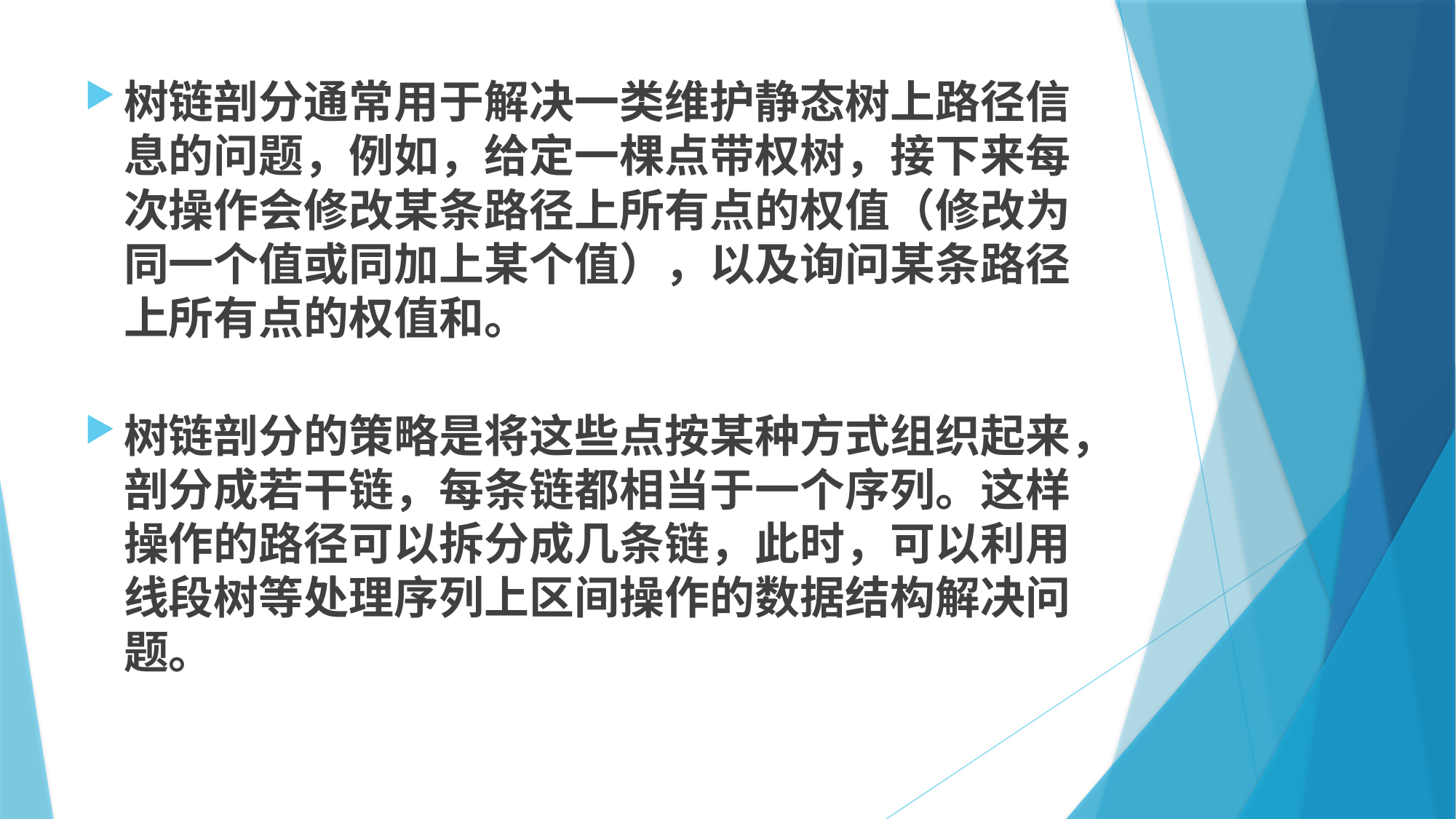

树链剖分通常用于解决一类维护静态树上路径信息的问题，例如，给定一棵点带权树，接下来每次操作会修改某条路径上所有点的权值（修改为同一个值或同加上某个值），以及询问某条路径上所有点的权值和。

树链剖分的策略是将这些点按某种方式组织起来，剖分成若干链，每条链都相当于一个序列。这样操作的路径可以拆分成几条链，此时，可以利用线段树等处理序列上区间操作的数据结构解决问题。